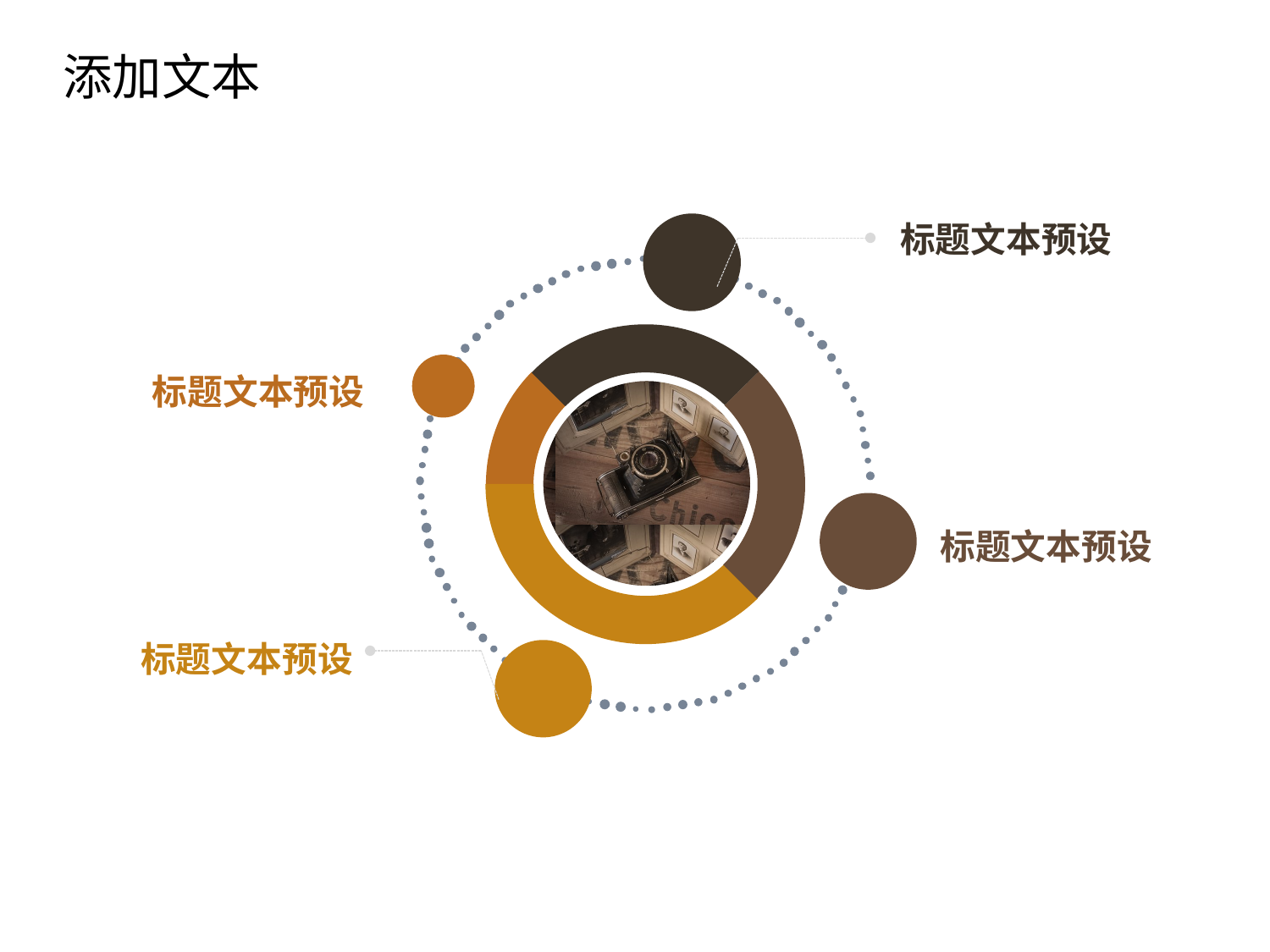

添加文本
标题文本预设

标题文本预设

标题文本预设

标题文本预设

点击添加文本
点击添加文本
点击添加文本
点击添加文本